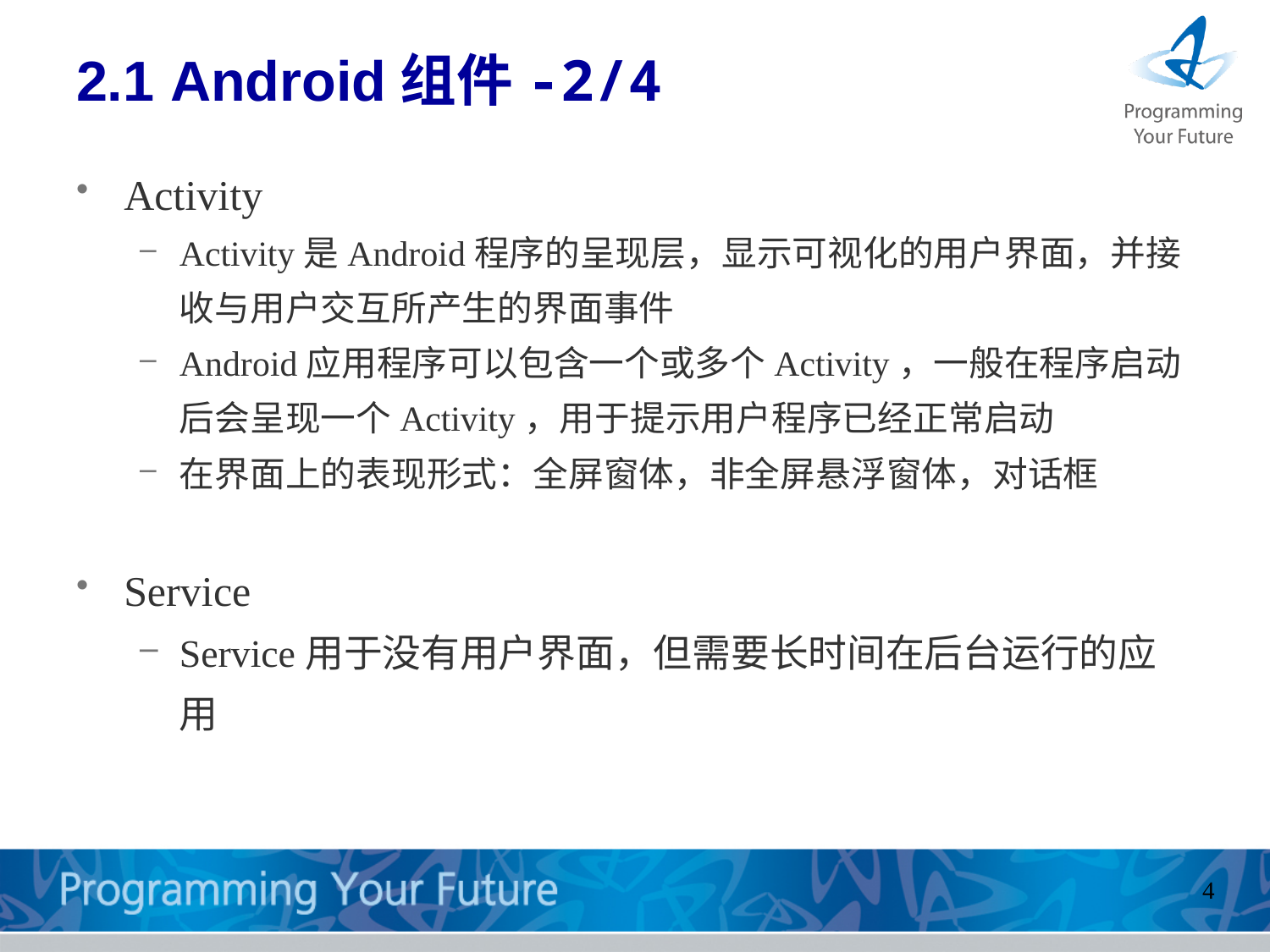

# 2.1 Android组件-2/4
Activity
Activity是Android程序的呈现层，显示可视化的用户界面，并接收与用户交互所产生的界面事件
Android应用程序可以包含一个或多个Activity，一般在程序启动后会呈现一个Activity，用于提示用户程序已经正常启动
在界面上的表现形式：全屏窗体，非全屏悬浮窗体，对话框

Service
Service用于没有用户界面，但需要长时间在后台运行的应用